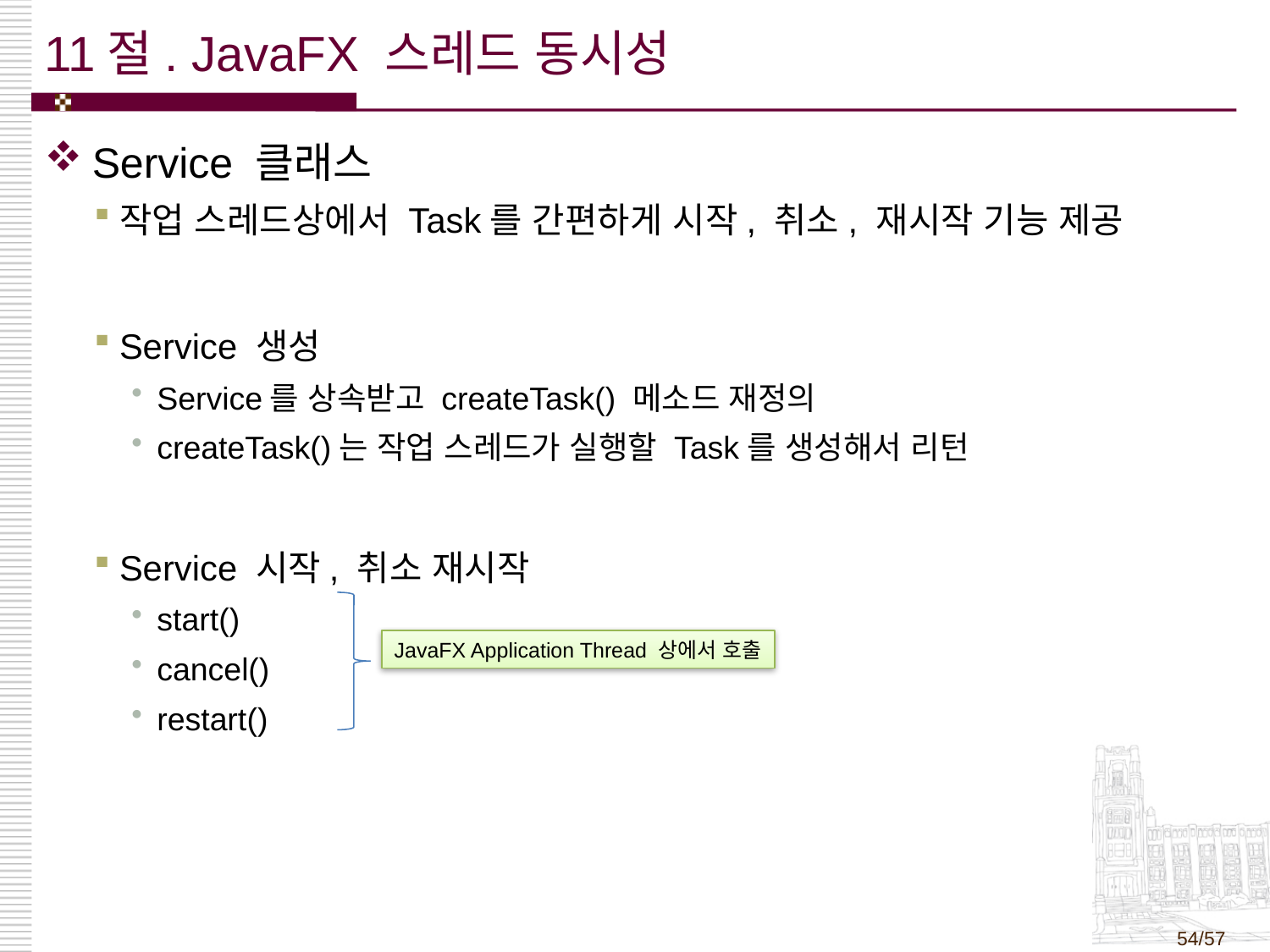

# 11절. JavaFX 스레드 동시성
Service 클래스
작업 스레드상에서 Task를 간편하게 시작, 취소, 재시작 기능 제공

Service 생성
Service를 상속받고 createTask() 메소드 재정의
createTask()는 작업 스레드가 실행할 Task를 생성해서 리턴

Service 시작, 취소 재시작
start()
cancel()
restart()

JavaFX Application Thread 상에서 호출